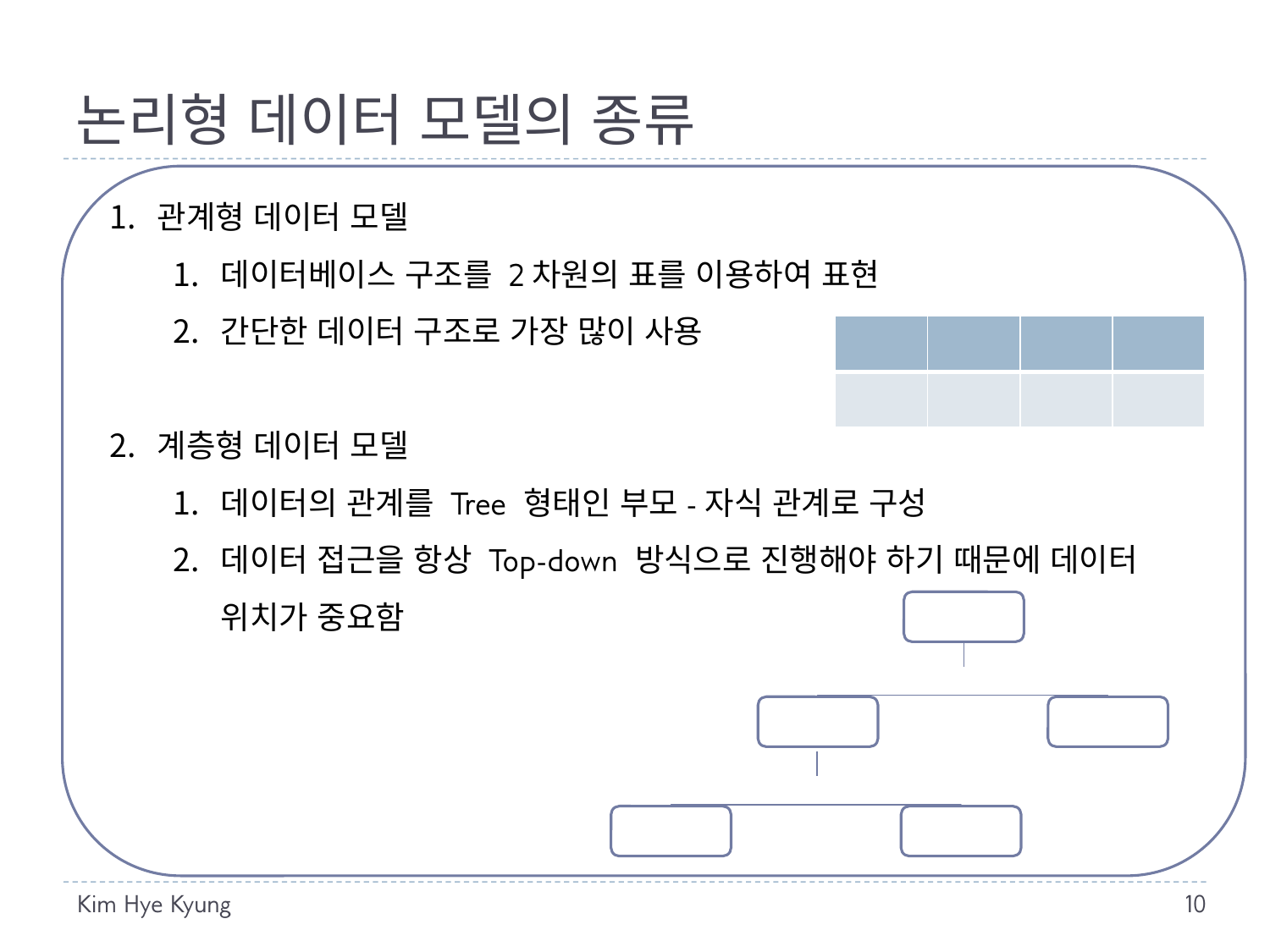

# 논리형 데이터 모델의 종류
관계형 데이터 모델
데이터베이스 구조를 2차원의 표를 이용하여 표현
간단한 데이터 구조로 가장 많이 사용

계층형 데이터 모델
데이터의 관계를 Tree 형태인 부모-자식 관계로 구성
데이터 접근을 항상 Top-down 방식으로 진행해야 하기 때문에 데이터 위치가 중요함

|  |  |  |  |
| --- | --- | --- | --- |
|  |  |  |  |

          10